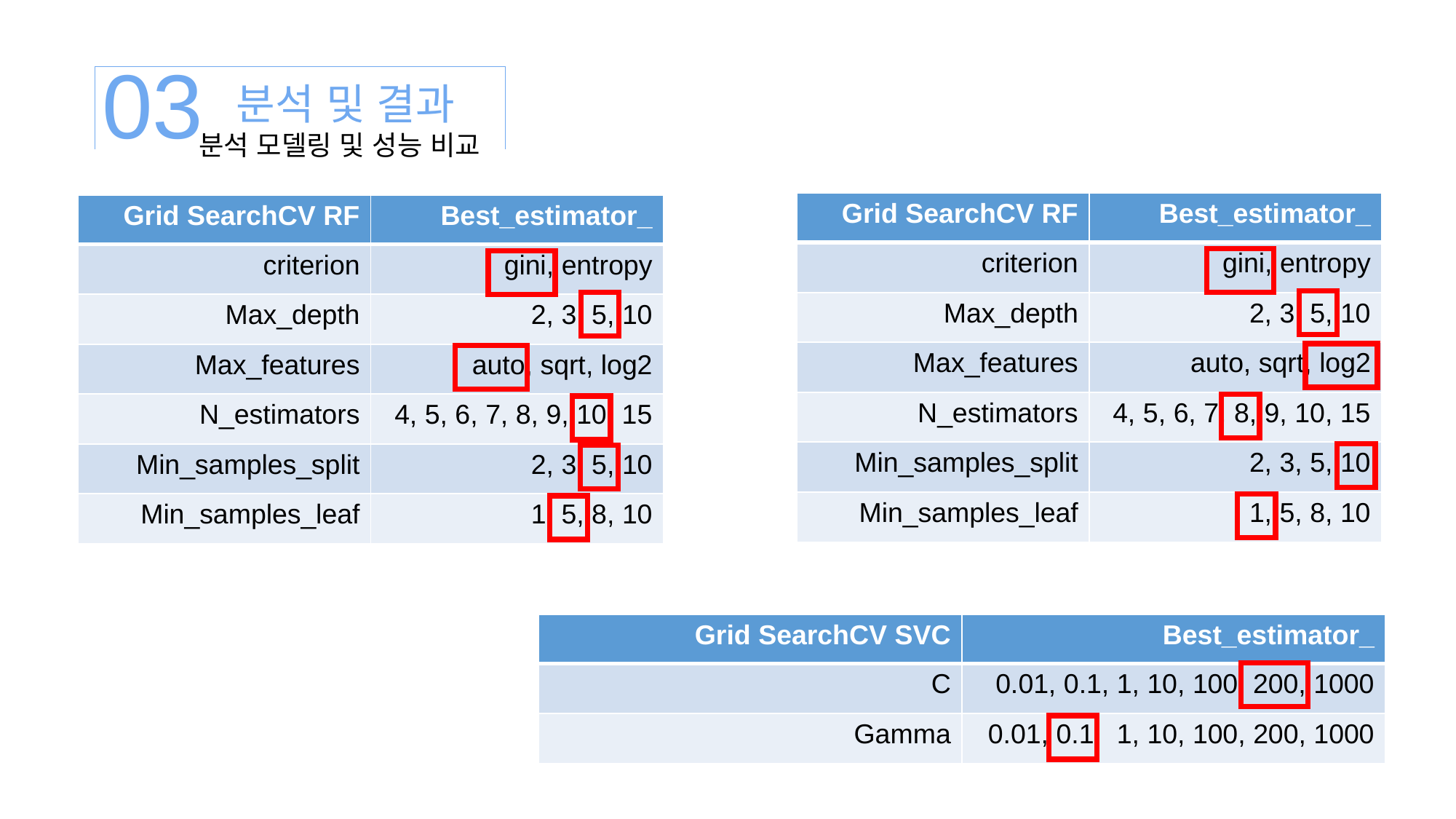

03
분석 및 결과
분석 모델링 및 성능 비교
| Grid SearchCV RF | Best\_estimator\_ |
| --- | --- |
| criterion | gini, entropy |
| Max\_depth | 2, 3, 5, 10 |
| Max\_features | auto, sqrt, log2 |
| N\_estimators | 4, 5, 6, 7, 8, 9, 10, 15 |
| Min\_samples\_split | 2, 3, 5, 10 |
| Min\_samples\_leaf | 1, 5, 8, 10 |
| Grid SearchCV RF | Best\_estimator\_ |
| --- | --- |
| criterion | gini, entropy |
| Max\_depth | 2, 3, 5, 10 |
| Max\_features | auto, sqrt, log2 |
| N\_estimators | 4, 5, 6, 7, 8, 9, 10, 15 |
| Min\_samples\_split | 2, 3, 5, 10 |
| Min\_samples\_leaf | 1, 5, 8, 10 |

| Grid SearchCV SVC | Best\_estimator\_ |
| --- | --- |
| C | 0.01, 0.1, 1, 10, 100, 200, 1000 |
| Gamma | 0.01, 0.1, 1, 10, 100, 200, 1000 |